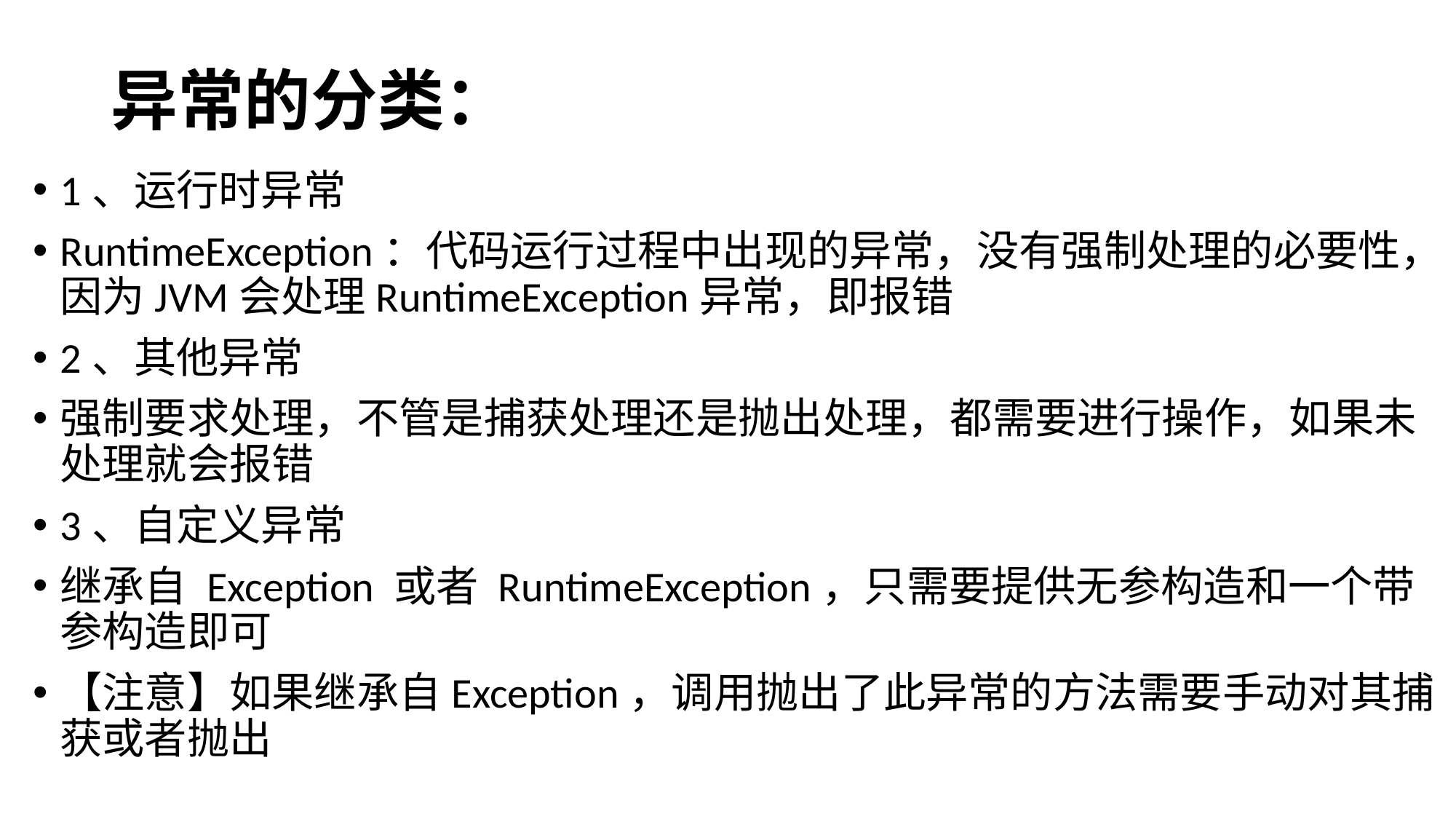

# 异常的分类：
1、运行时异常
RuntimeException：代码运行过程中出现的异常，没有强制处理的必要性，因为JVM会处理RuntimeException异常，即报错
2、其他异常
强制要求处理，不管是捕获处理还是抛出处理，都需要进行操作，如果未处理就会报错
3、自定义异常
继承自 Exception 或者 RuntimeException，只需要提供无参构造和一个带参构造即可
【注意】如果继承自Exception，调用抛出了此异常的方法需要手动对其捕获或者抛出